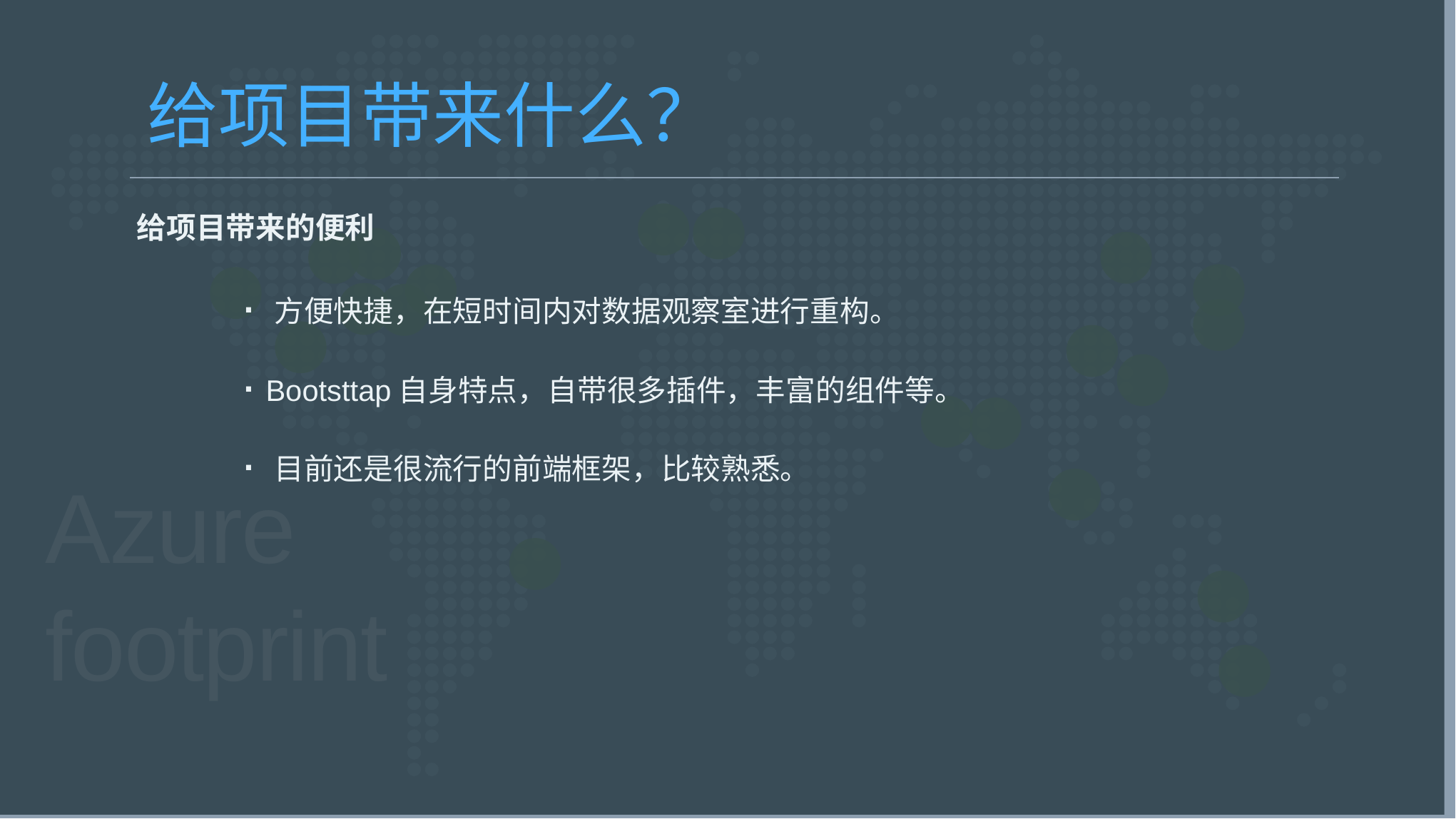

给项目带来什么？

给项目带来的便利

	· 方便快捷，在短时间内对数据观察室进行重构。

	· Bootsttap自身特点，自带很多插件，丰富的组件等。

	· 目前还是很流行的前端框架，比较熟悉。

Azure footprint